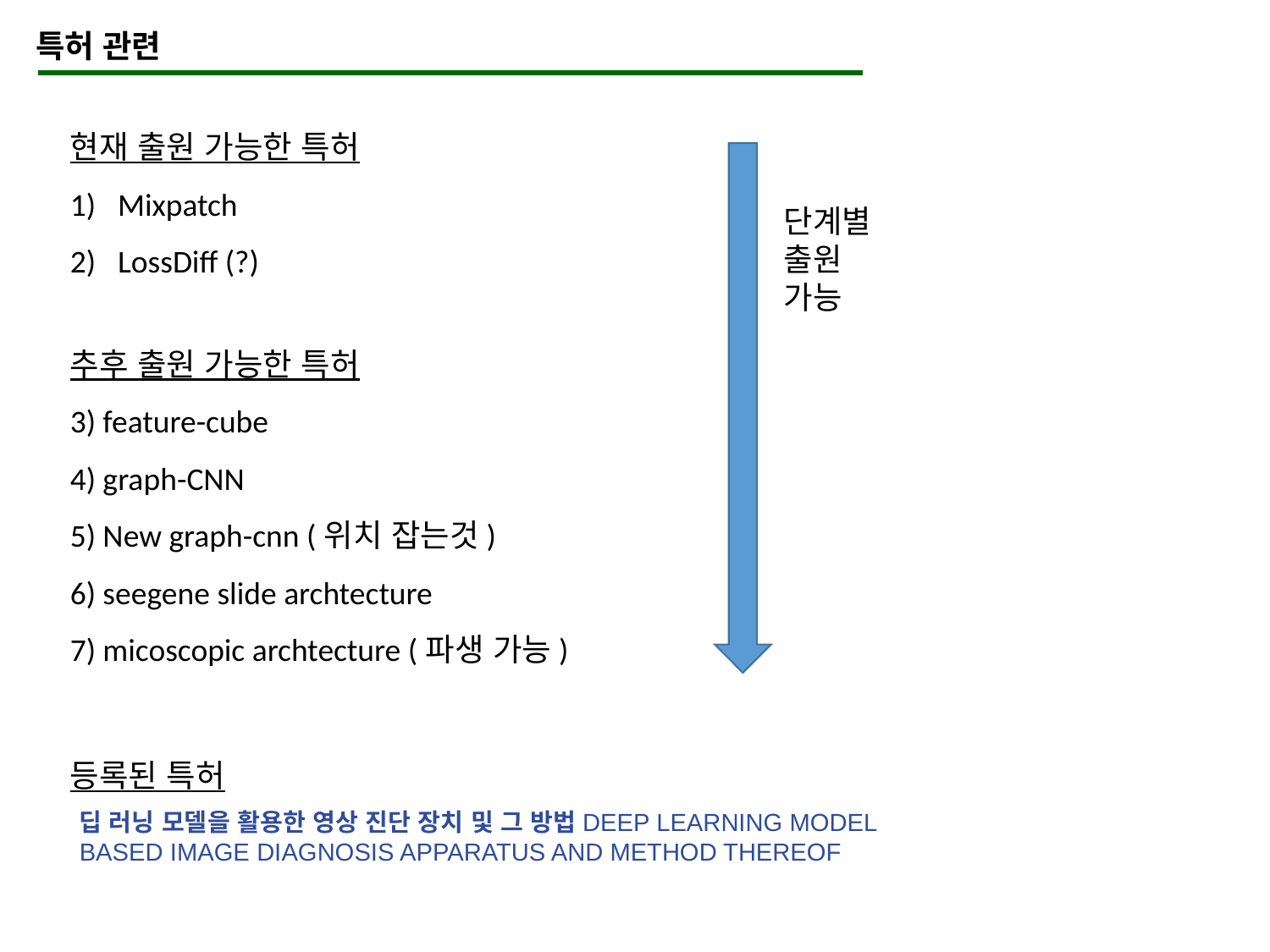

특허 관련
현재 출원 가능한 특허
Mixpatch
LossDiff (?)

단계별 출원 가능
추후 출원 가능한 특허
3) feature-cube
4) graph-CNN
5) New graph-cnn (위치 잡는것)
6) seegene slide archtecture
7) micoscopic archtecture (파생 가능)
등록된 특허
딥 러닝 모델을 활용한 영상 진단 장치 및 그 방법DEEP LEARNING MODEL BASED IMAGE DIAGNOSIS APPARATUS AND METHOD THEREOF